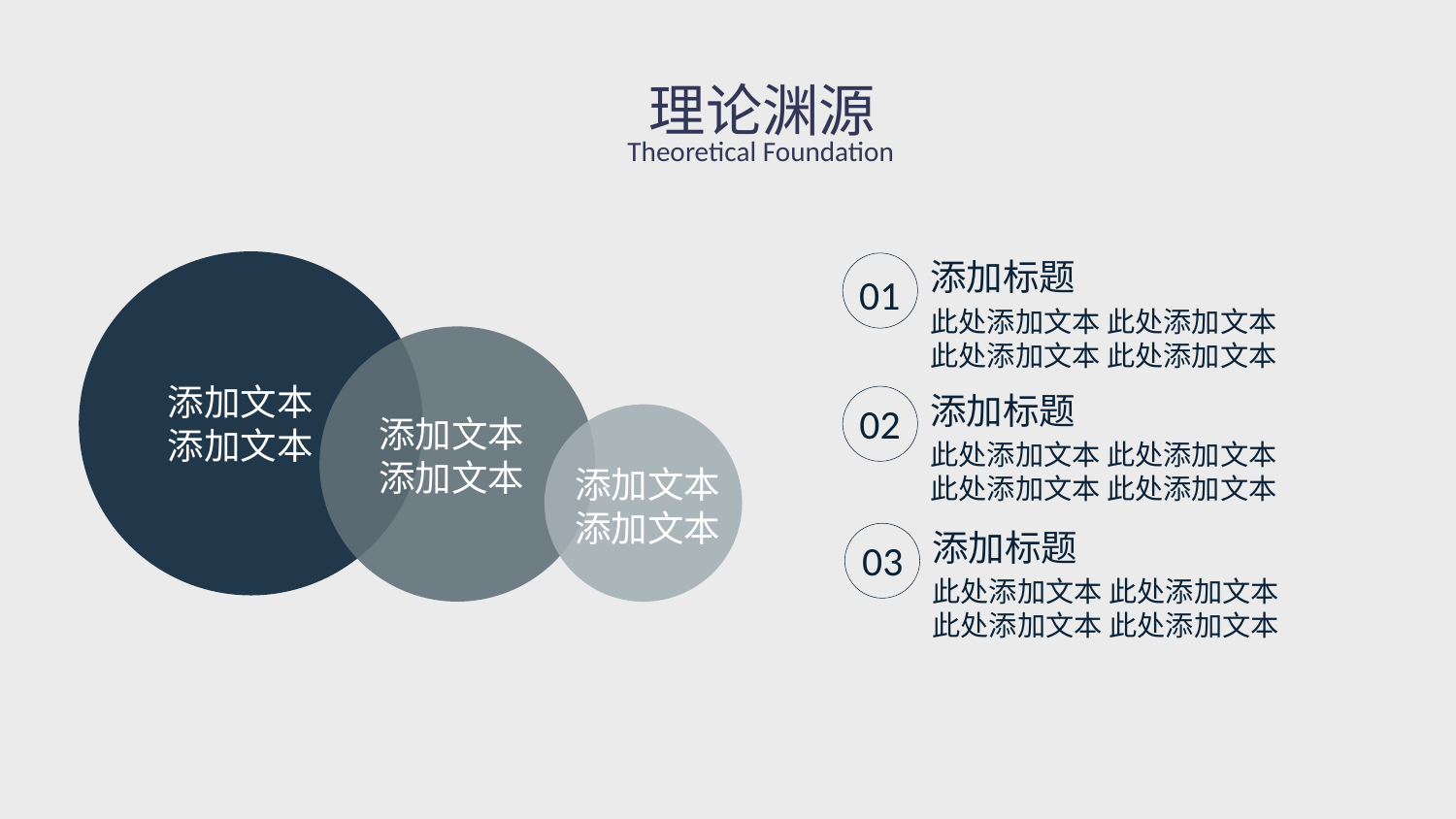

理论渊源
Theoretical Foundation
添加标题

此处添加文本 此处添加文本
此处添加文本 此处添加文本
01

添加文本
添加文本
添加标题

此处添加文本 此处添加文本
此处添加文本 此处添加文本
02
添加文本
添加文本

添加文本
添加文本
添加标题

此处添加文本 此处添加文本
此处添加文本 此处添加文本
03